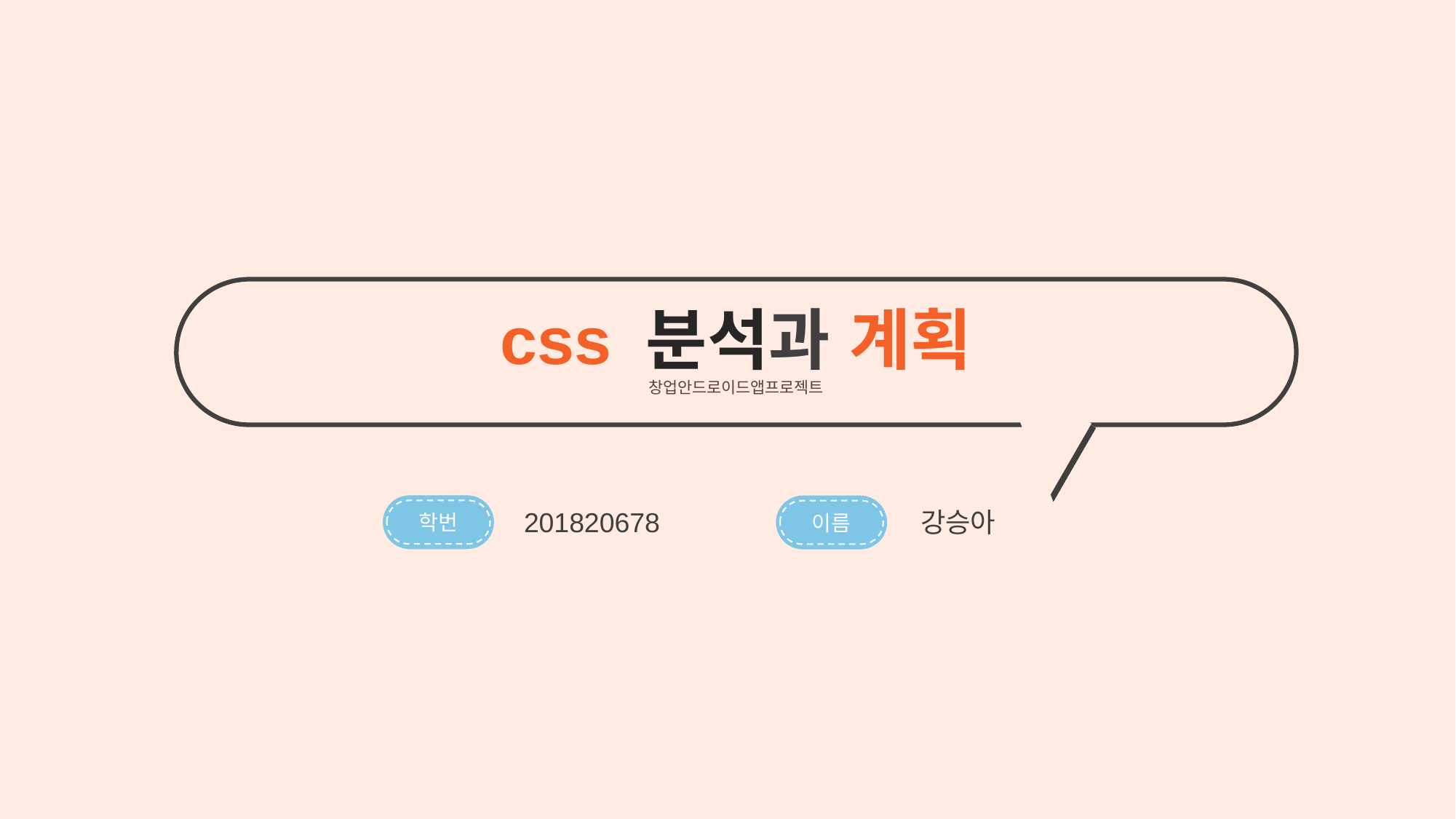

css 분석과 계획
창업안드로이드앱프로젝트

학번

이름

201820678
강승아